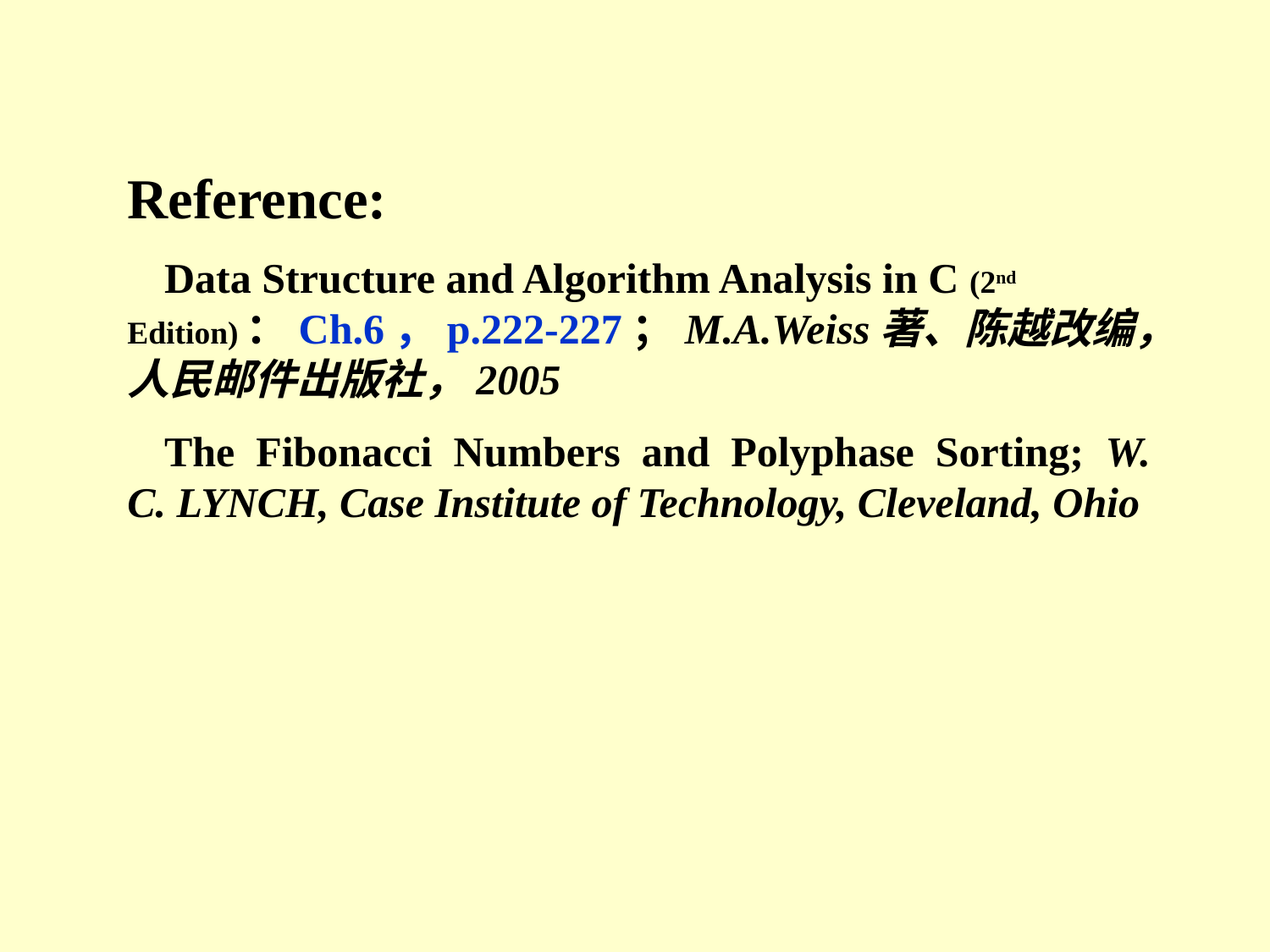

Reference:
Data Structure and Algorithm Analysis in C (2nd Edition)：Ch.6，p.222-227；M.A.Weiss著、陈越改编，人民邮件出版社，2005
The  Fibonacci  Numbers  and  Polyphase  Sorting;  W. C. LYNCH, Case Institute of Technology, Cleveland, Ohio
12